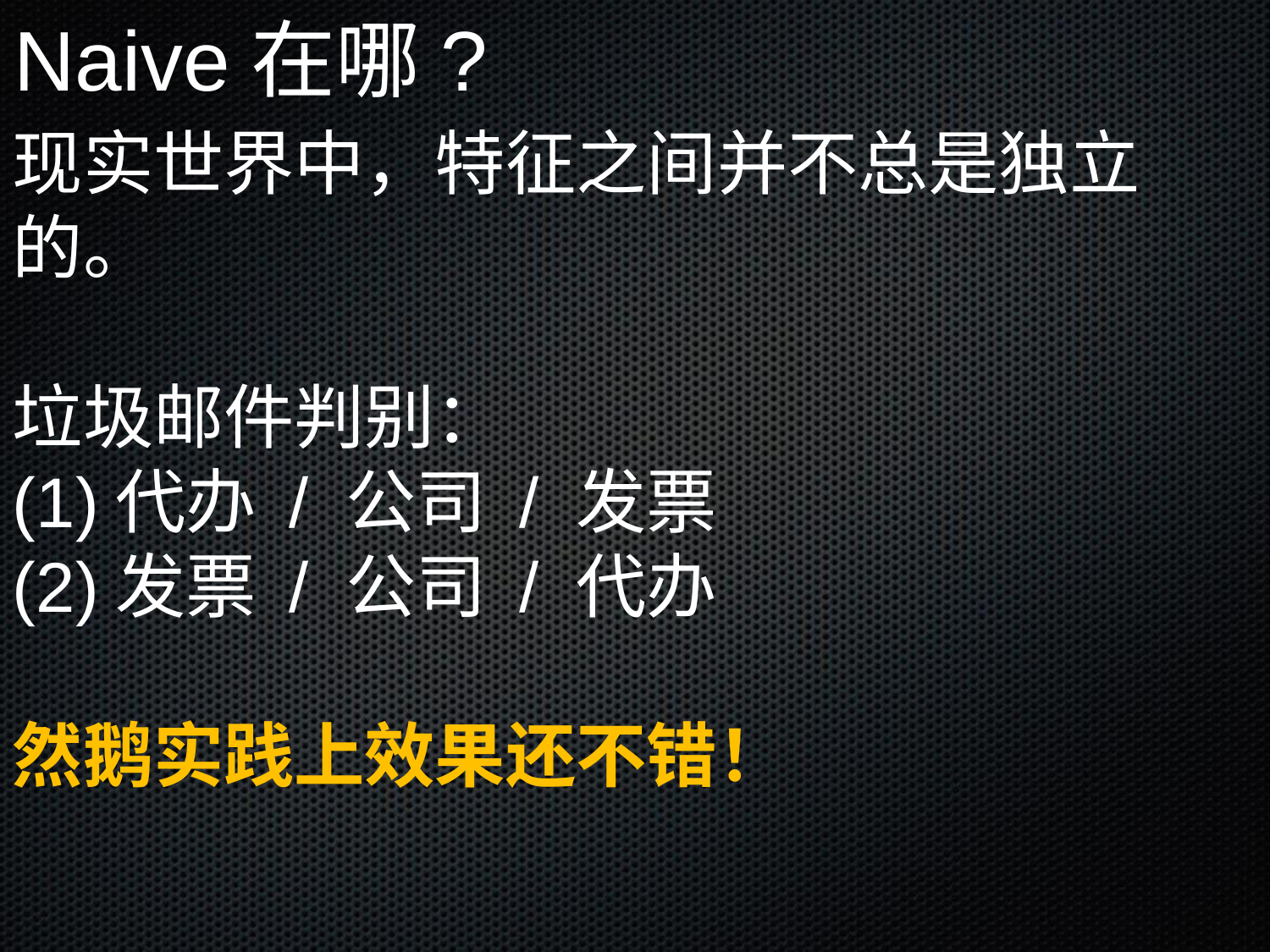

Naive在哪?
现实世界中，特征之间并不总是独立的。

垃圾邮件判别：
代办 / 公司 / 发票
发票 / 公司 / 代办

然鹅实践上效果还不错！